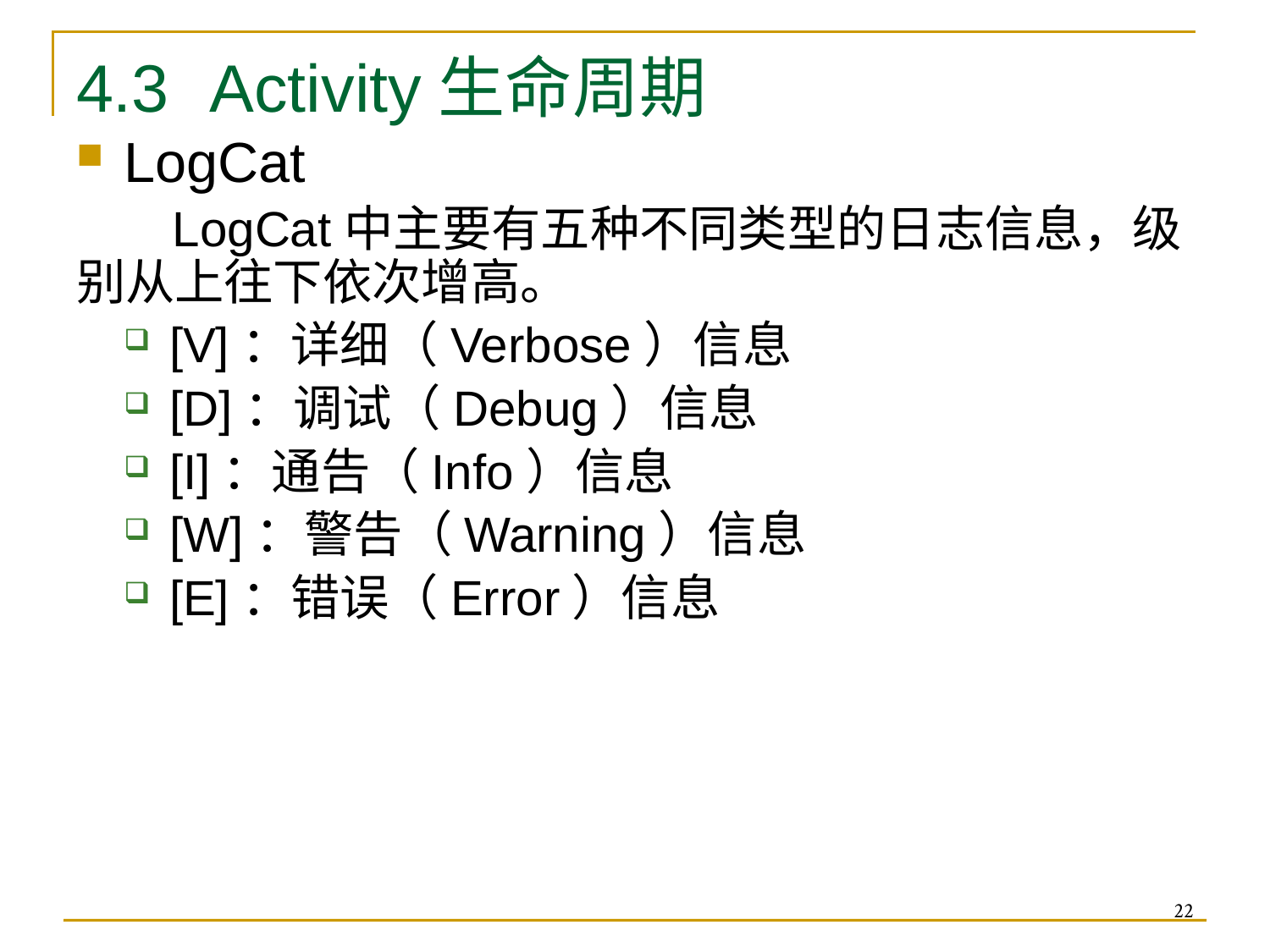

# 4.3 Activity生命周期
LogCat
       LogCat中主要有五种不同类型的日志信息，级别从上往下依次增高。
[V]：详细（Verbose）信息
[D]：调试（Debug）信息
[I]：通告（Info）信息
[W]：警告（Warning）信息
[E]：错误（Error）信息
22